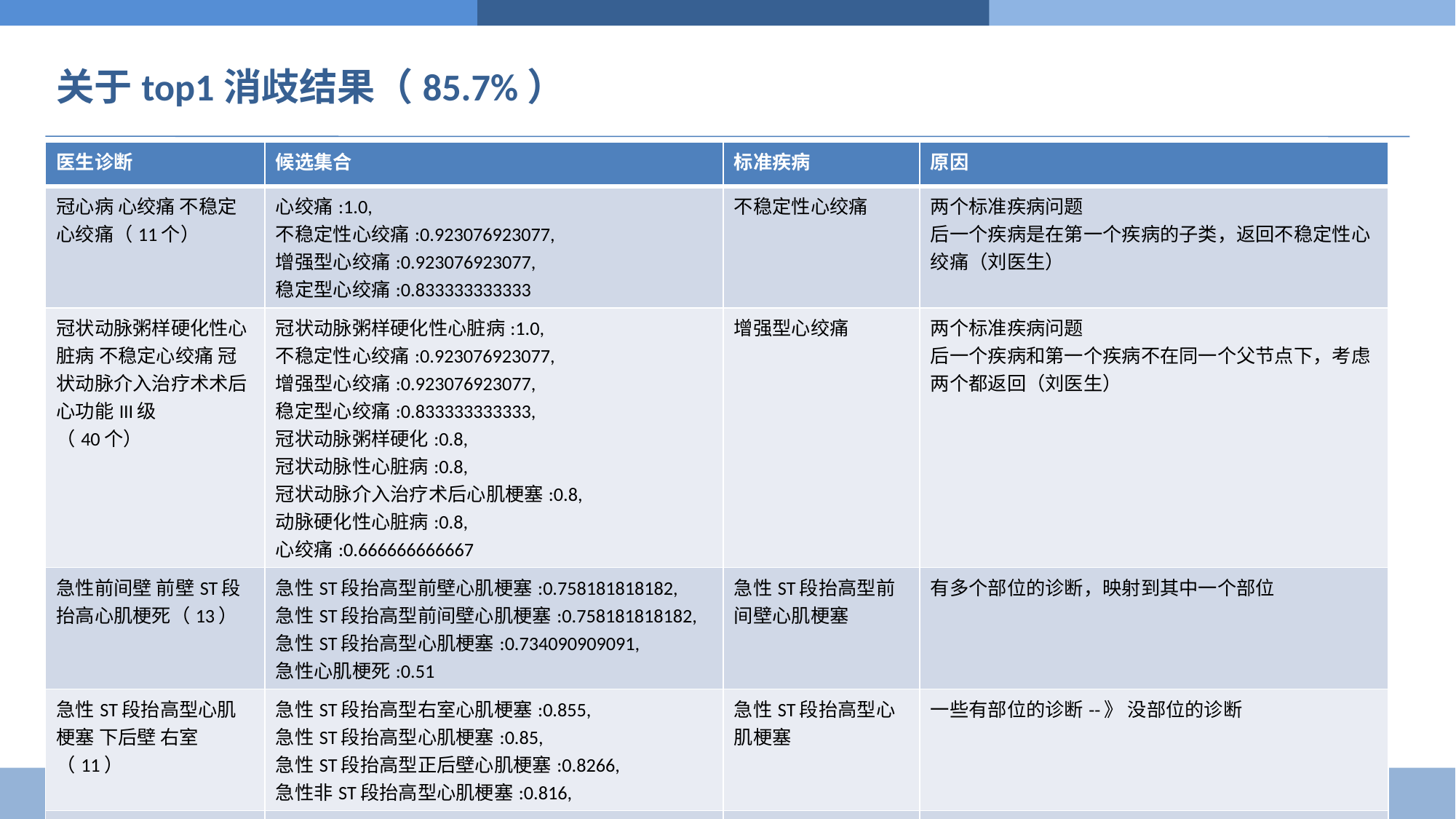

# 关于top1消歧结果（85.7%）
| 医生诊断 | 候选集合 | 标准疾病 | 原因 |
| --- | --- | --- | --- |
| 冠心病 心绞痛 不稳定心绞痛（11个） | 心绞痛:1.0, 不稳定性心绞痛:0.923076923077, 增强型心绞痛:0.923076923077, 稳定型心绞痛:0.833333333333 | 不稳定性心绞痛 | 两个标准疾病问题 后一个疾病是在第一个疾病的子类，返回不稳定性心绞痛（刘医生） |
| 冠状动脉粥样硬化性心脏病 不稳定心绞痛 冠状动脉介入治疗术术后 心功能III级 （40个） | 冠状动脉粥样硬化性心脏病:1.0, 不稳定性心绞痛:0.923076923077, 增强型心绞痛:0.923076923077, 稳定型心绞痛:0.833333333333, 冠状动脉粥样硬化:0.8, 冠状动脉性心脏病:0.8, 冠状动脉介入治疗术后心肌梗塞:0.8, 动脉硬化性心脏病:0.8, 心绞痛:0.666666666667 | 增强型心绞痛 | 两个标准疾病问题 后一个疾病和第一个疾病不在同一个父节点下，考虑两个都返回（刘医生） |
| 急性前间壁 前壁ST段抬高心肌梗死（13） | 急性ST段抬高型前壁心肌梗塞:0.758181818182, 急性ST段抬高型前间壁心肌梗塞:0.758181818182, 急性ST段抬高型心肌梗塞:0.734090909091, 急性心肌梗死:0.51 | 急性ST段抬高型前间壁心肌梗塞 | 有多个部位的诊断，映射到其中一个部位 |
| 急性ST段抬高型心肌梗塞 下后壁 右室（11） | 急性ST段抬高型右室心肌梗塞:0.855, 急性ST段抬高型心肌梗塞:0.85, 急性ST段抬高型正后壁心肌梗塞:0.8266, 急性非ST段抬高型心肌梗塞:0.816, | 急性ST段抬高型心肌梗塞 | 一些有部位的诊断--》 没部位的诊断 |
| 急性广泛前壁 右室心肌梗塞（10） | 急性透壁广泛前壁心肌梗塞:0.713 | 急性心肌梗死 | 关键词没有出现在诊断中，却由于编辑距离相似，引入到了候选集合中 |